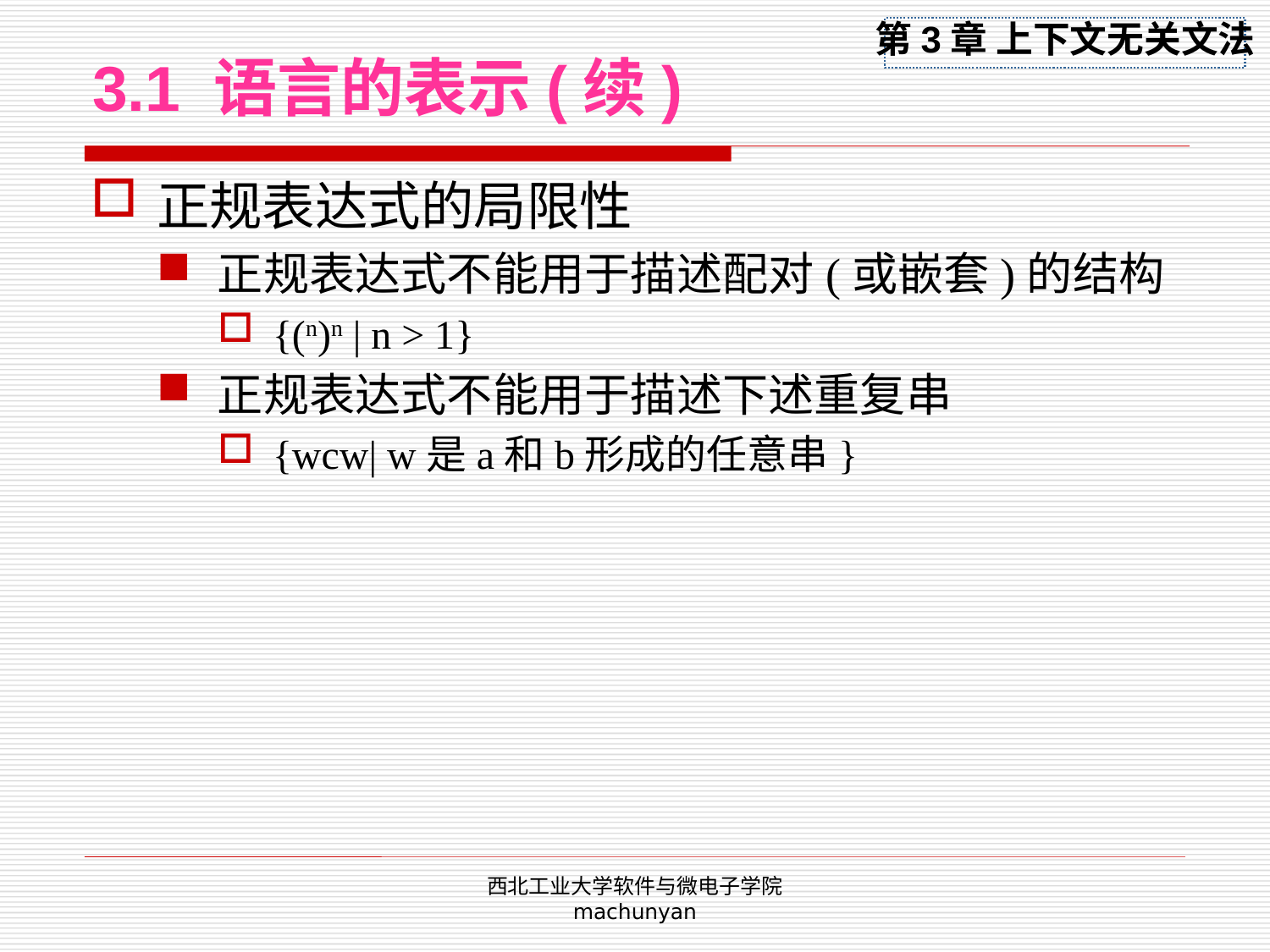

# 3.1 语言的表示(续)
正规表达式的局限性
正规表达式不能用于描述配对(或嵌套)的结构
{(n)n | n > 1}
正规表达式不能用于描述下述重复串
{wcw| w是a和b形成的任意串}

西北工业大学软件与微电子学院 machunyan
5